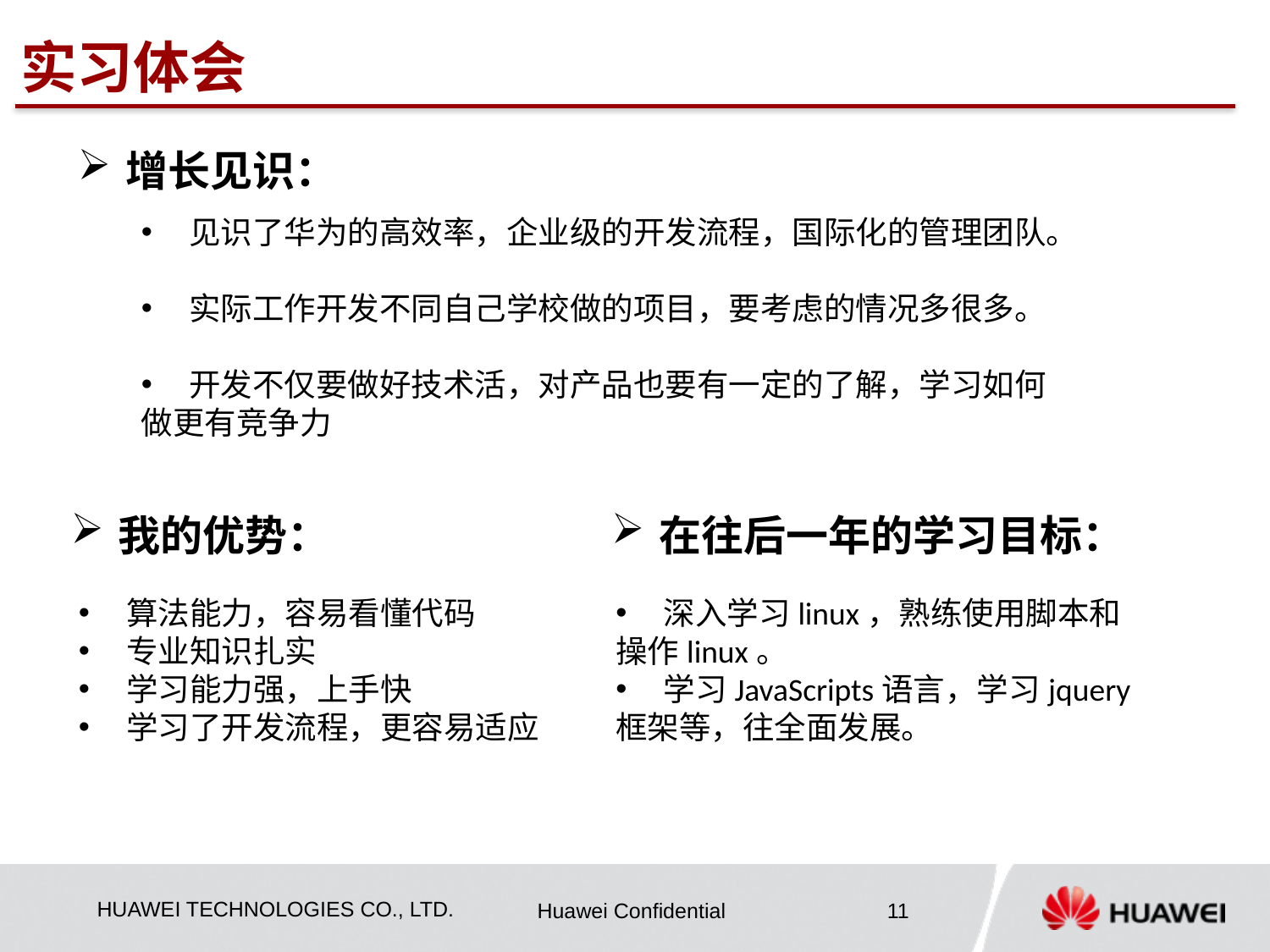

# 实习体会
增长见识：
见识了华为的高效率，企业级的开发流程，国际化的管理团队。

实际工作开发不同自己学校做的项目，要考虑的情况多很多。

开发不仅要做好技术活，对产品也要有一定的了解，学习如何
做更有竞争力
我的优势：

在往后一年的学习目标：

算法能力，容易看懂代码
专业知识扎实
学习能力强，上手快
学习了开发流程，更容易适应

深入学习linux，熟练使用脚本和
操作linux。
学习JavaScripts语言，学习jquery
框架等，往全面发展。